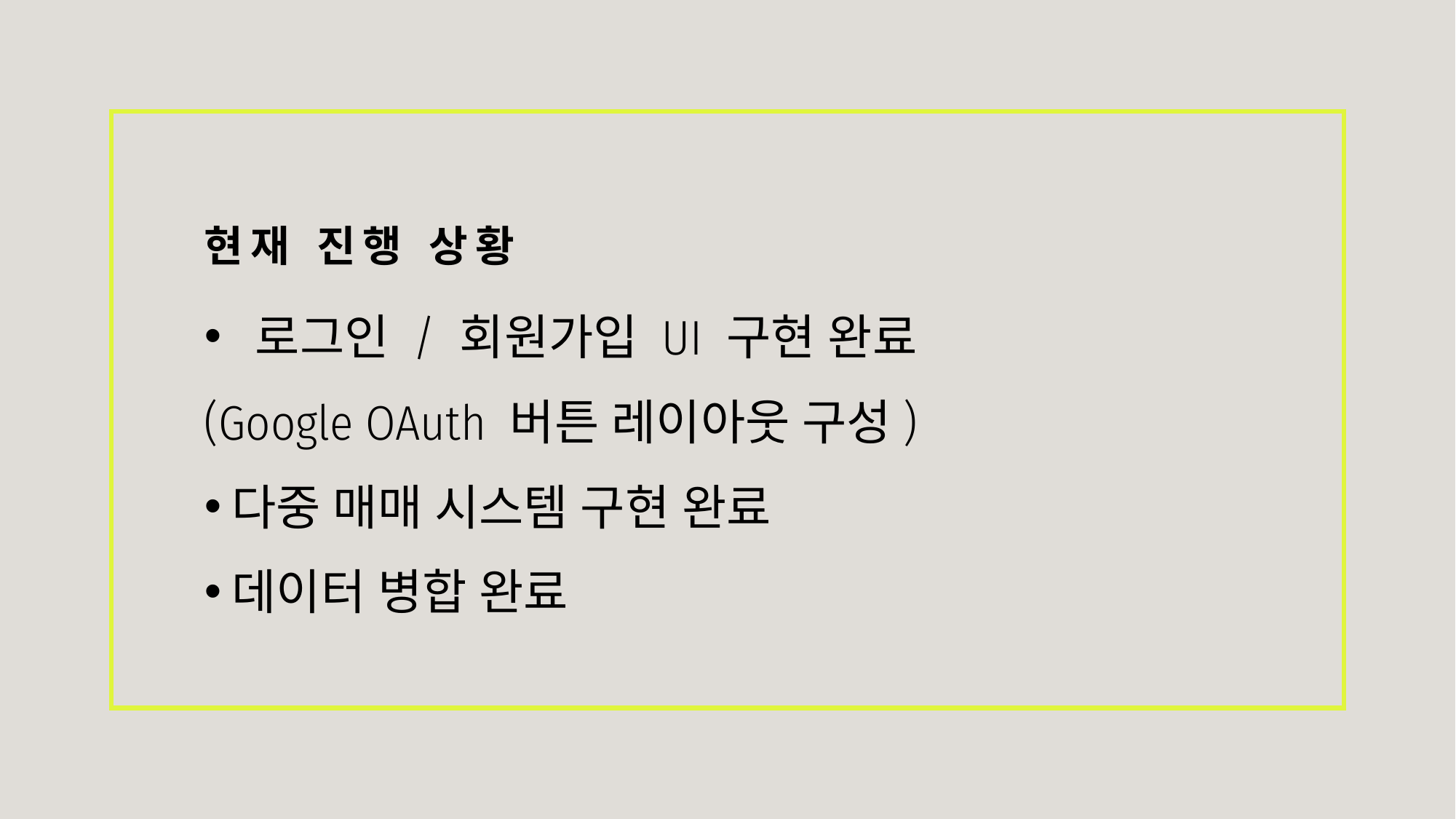

# 현재 진행 상황
 로그인 / 회원가입 UI 구현 완료
(Google OAuth 버튼 레이아웃 구성)
다중 매매 시스템 구현 완료
데이터 병합 완료